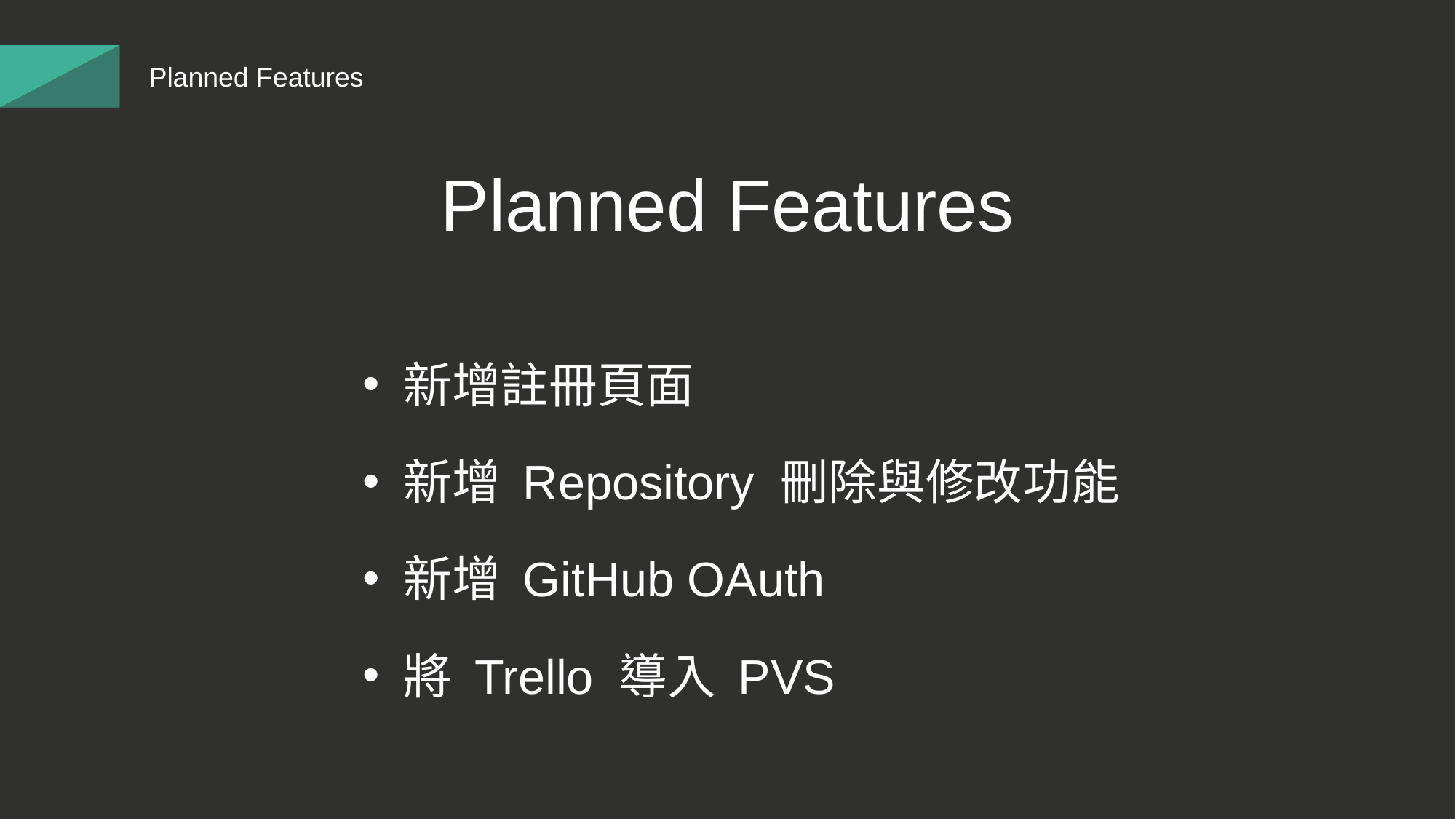

Planned Features
Planned Features
新增註冊頁面
新增 Repository 刪除與修改功能
新增 GitHub OAuth
將 Trello 導入 PVS